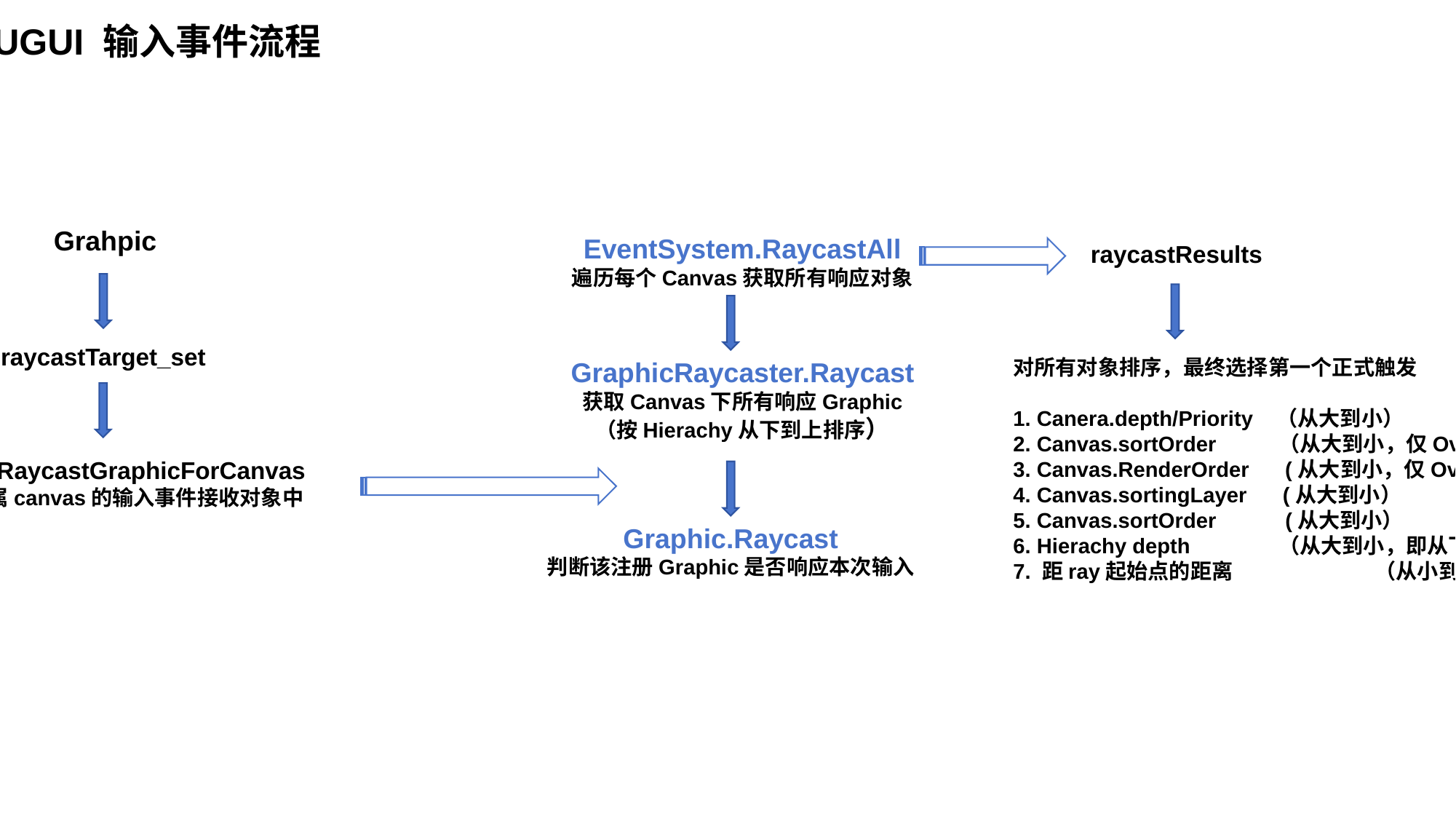

UGUI 输入事件流程
Grahpic

raycastTarget_set
RegisterRaycastGraphicForCanvas
注册到所属canvas的输入事件接收对象中

EventSystem.RaycastAll
遍历每个Canvas获取所有响应对象

GraphicRaycaster.Raycast
获取Canvas下所有响应Graphic
（按Hierachy从下到上排序）

Graphic.Raycast
判断该注册Graphic是否响应本次输入
raycastResults

对所有对象排序，最终选择第一个正式触发

1. Canera.depth/Priority   （从大到小）
2. Canvas.sortOrder 	       （从大到小，仅Overlay）
3. Canvas.RenderOrder      (从大到小，仅Overlay）
4. Canvas.sortingLayer      (从大到小）
5. Canvas.sortOrder 	         (从大到小）
6. Hierachy depth 	       （从大到小，即从下到上）
7. 距ray起始点的距离	       （从小到大）